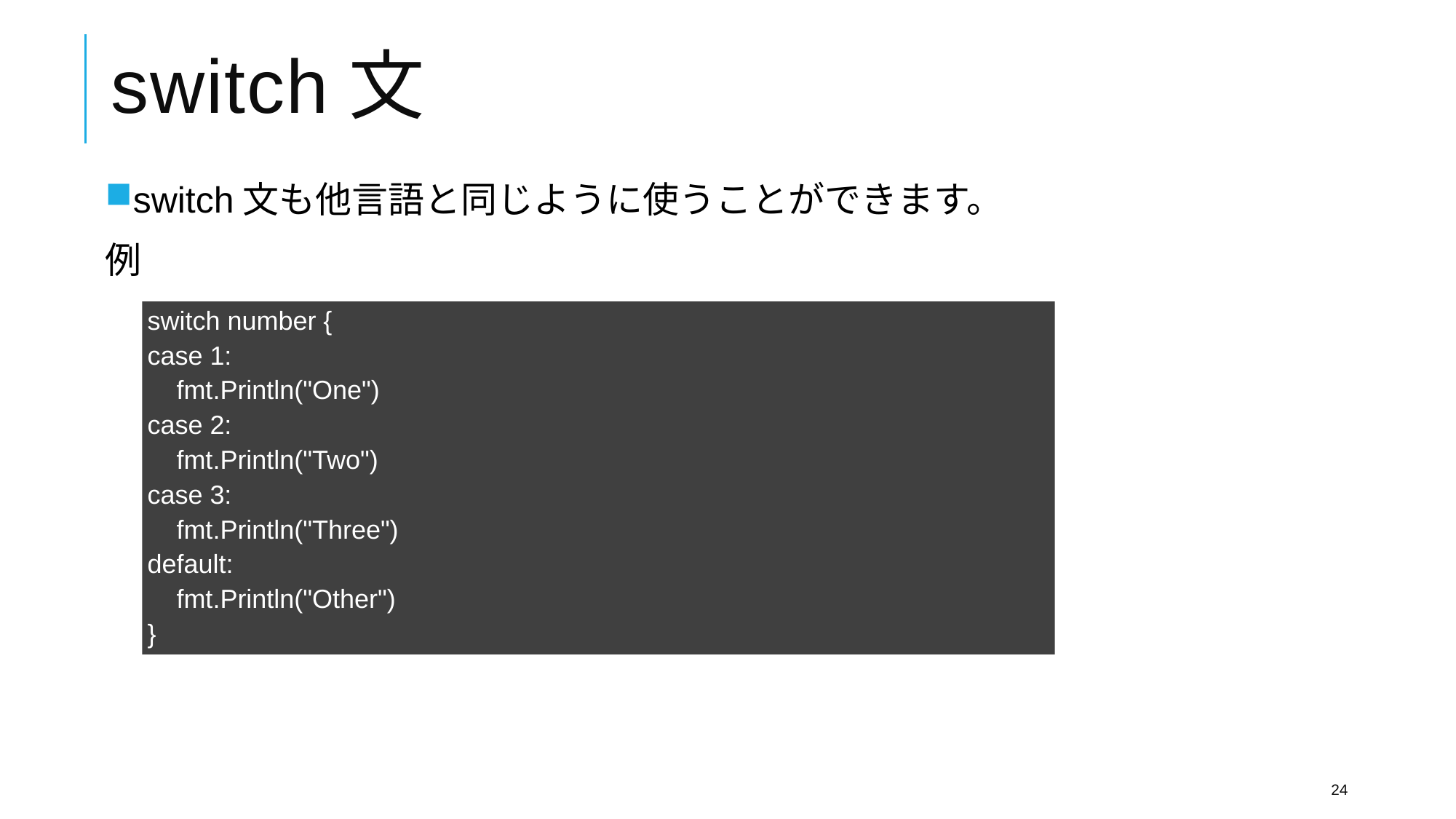

# switch文
switch文も他言語と同じように使うことができます。
例

switch number {
case 1:
    fmt.Println("One")
case 2:
    fmt.Println("Two")
case 3:
    fmt.Println("Three")
default:
    fmt.Println("Other")
}
24